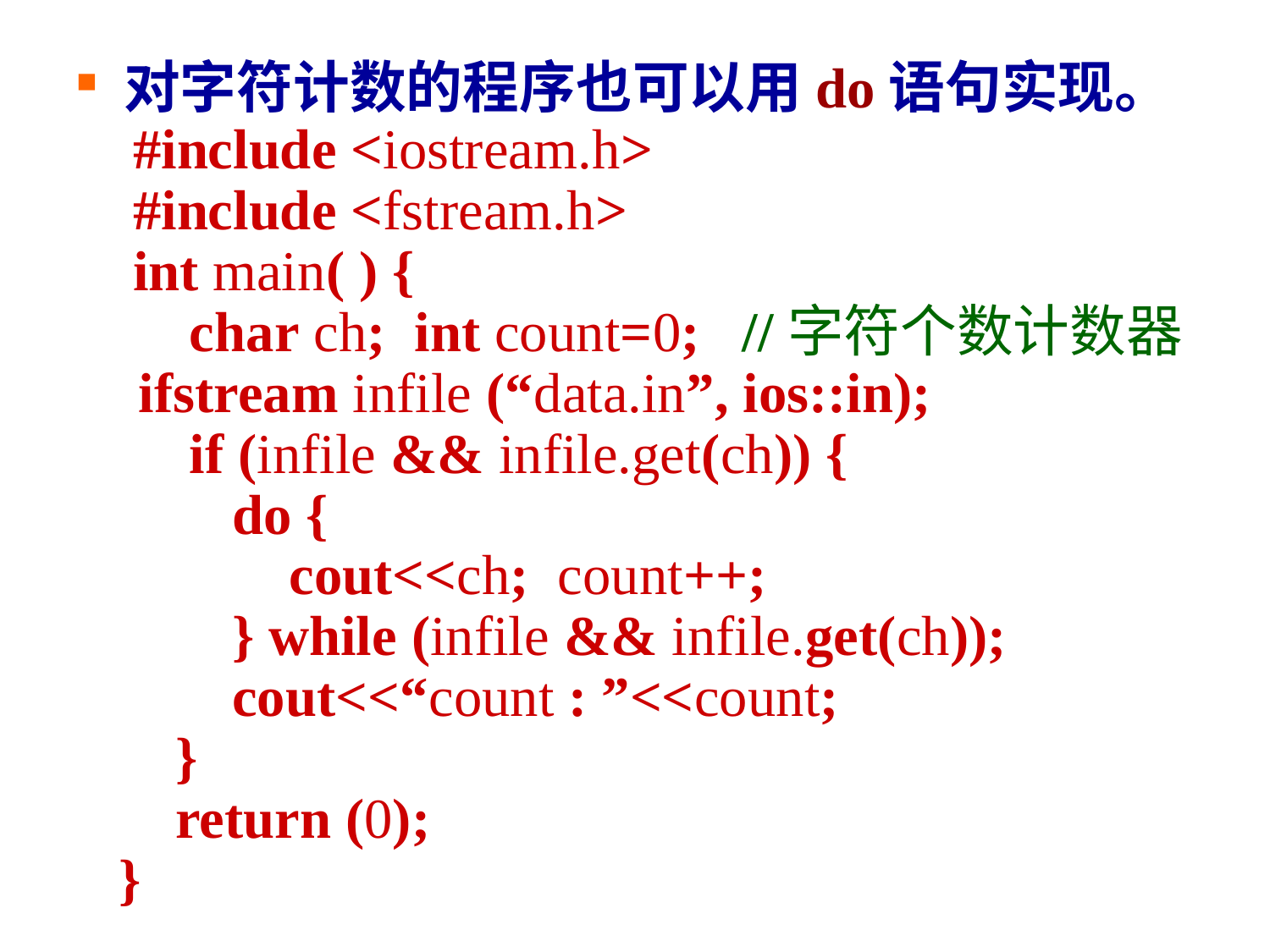

对字符计数的程序也可以用do语句实现。
    #include <iostream.h>
    #include <fstream.h>
    int main( ) {
        char ch;  int count=0;   //字符个数计数器
    ifstream infile (“data.in”, ios::in);
        if (infile && infile.get(ch)) {
           do {
               cout<<ch;  count++;
           } while (infile && infile.get(ch));
           cout<<“count : ”<<count;
       }
       return (0);
   }
45